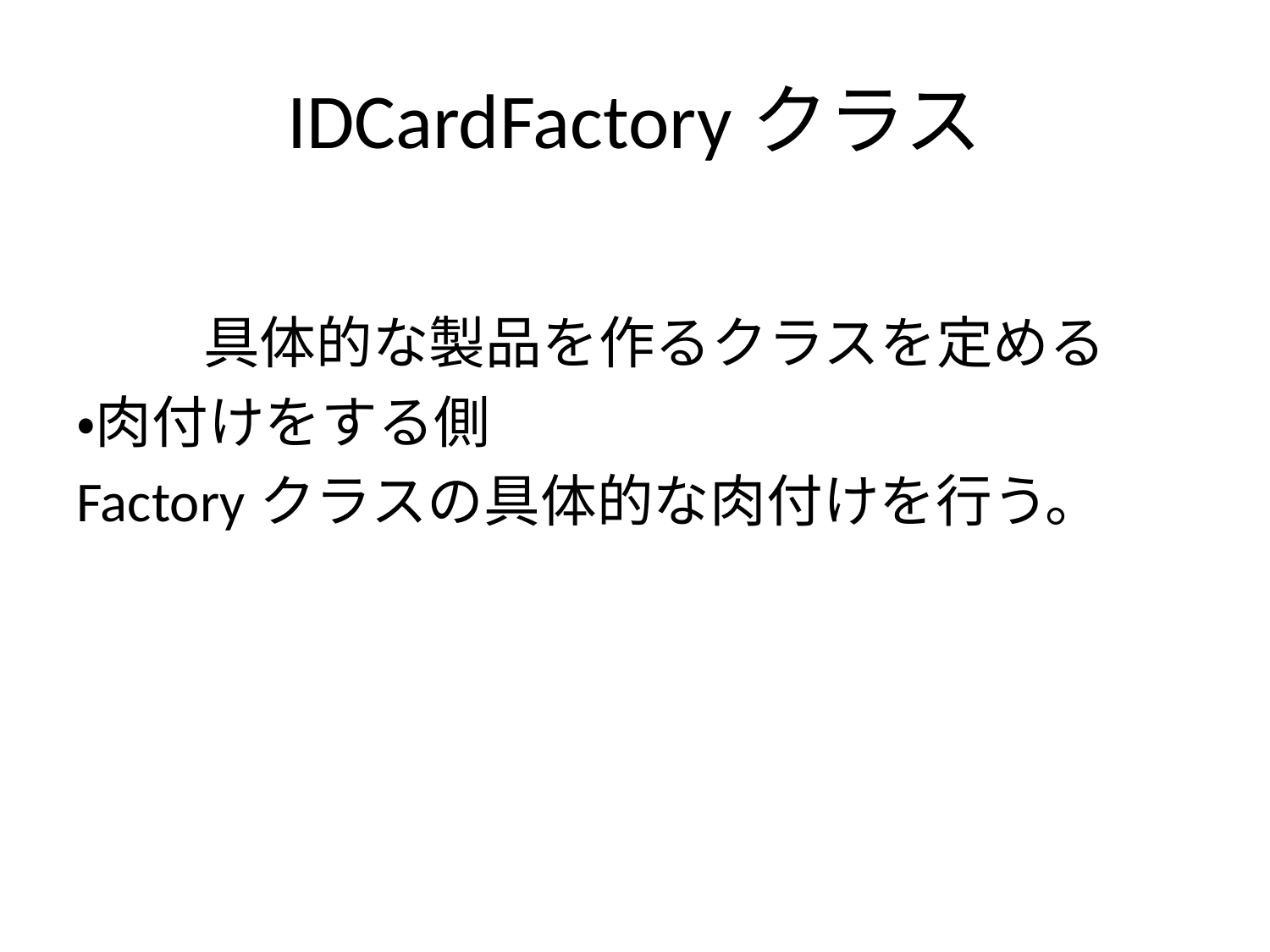

# IDCardFactoryクラス

	具体的な製品を作るクラスを定める
・肉付けをする側
Factoryクラスの具体的な肉付けを行う。